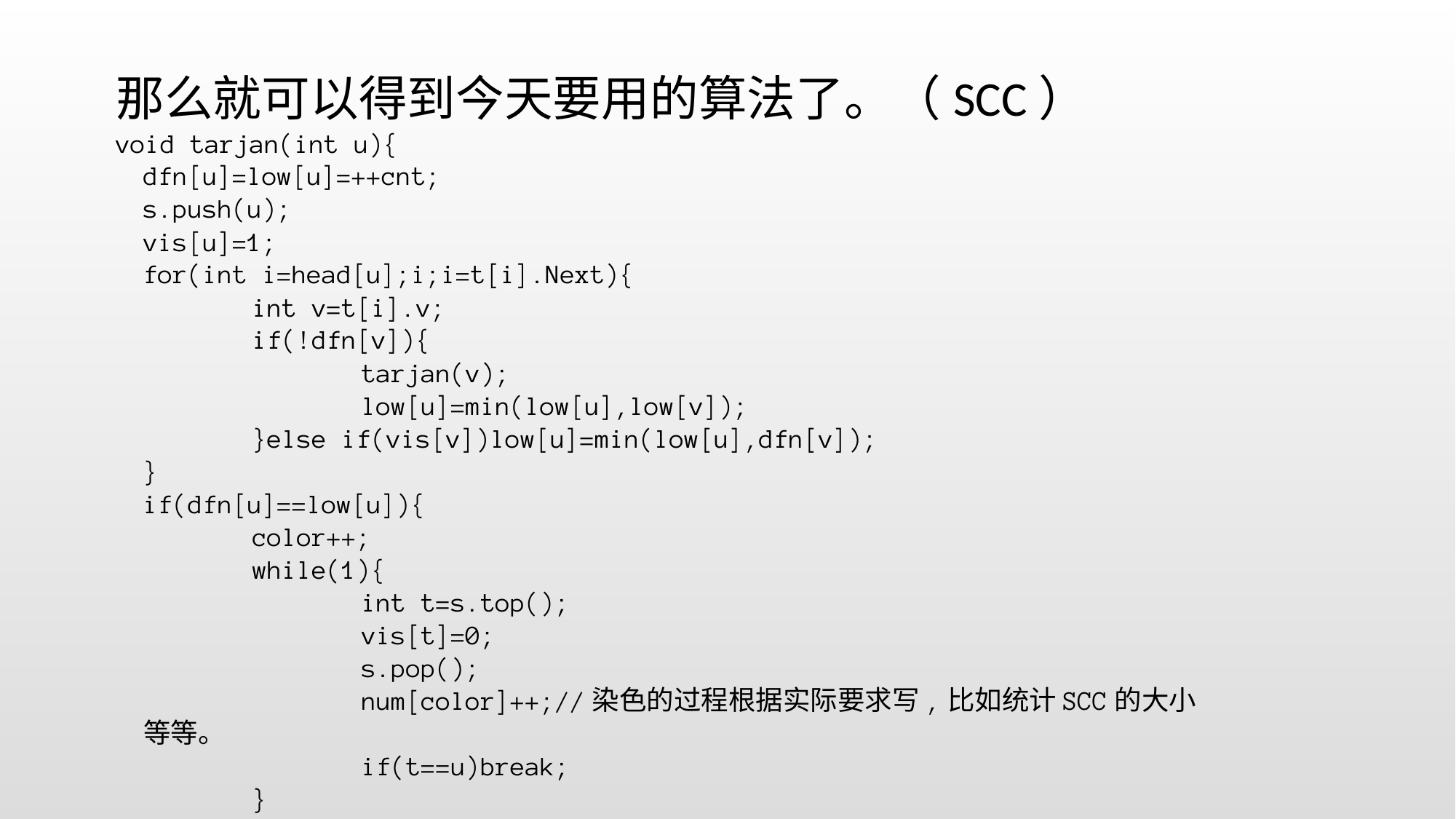

那么就可以得到今天要用的算法了。（SCC）
void tarjan(int u){
	dfn[u]=low[u]=++cnt;
	s.push(u);
	vis[u]=1;
	for(int i=head[u];i;i=t[i].Next){
		int v=t[i].v;
		if(!dfn[v]){
			tarjan(v);
			low[u]=min(low[u],low[v]);
		}else if(vis[v])low[u]=min(low[u],dfn[v]);
	}
	if(dfn[u]==low[u]){
		color++;
		while(1){
			int t=s.top();
			vis[t]=0;
			s.pop();
			num[color]++;//染色的过程根据实际要求写,比如统计SCC的大小等等。
			if(t==u)break;
		}
	}
}